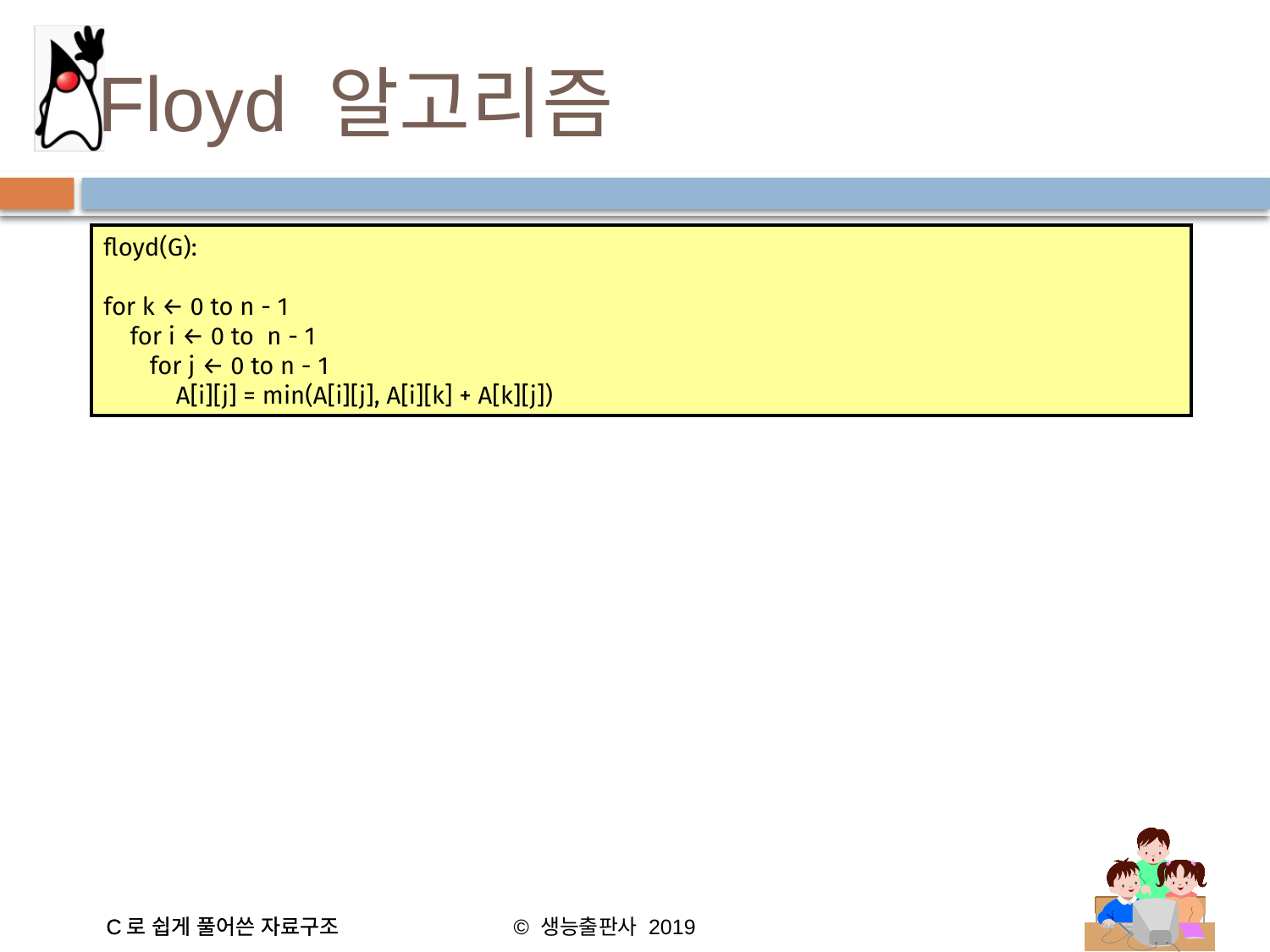

# Floyd 알고리즘
floyd(G):

for k ← 0 to n - 1
    for i ← 0 to  n - 1
       for j ← 0 to n - 1
           A[i][j] = min(A[i][j], A[i][k] + A[k][j])